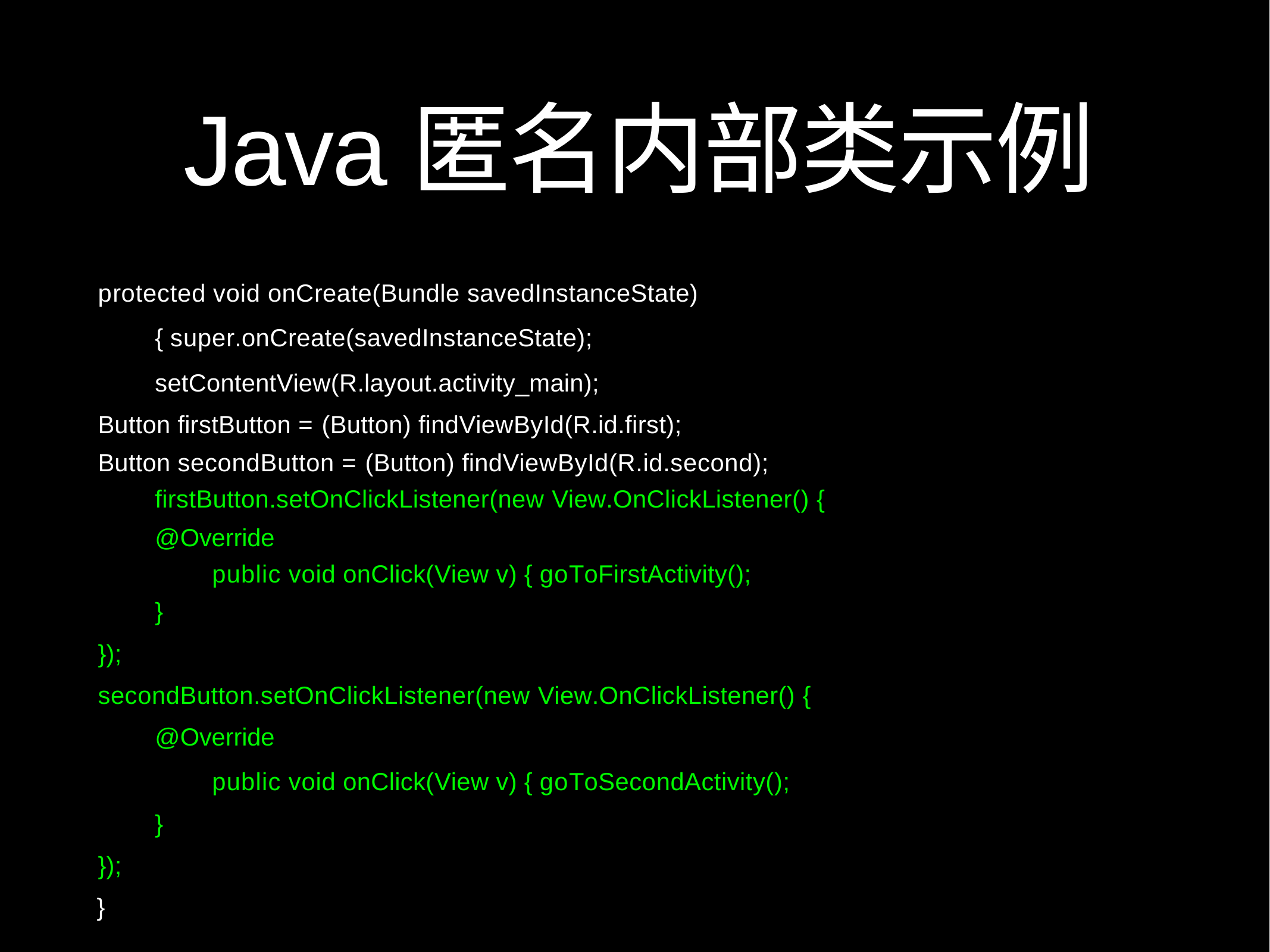

# Java匿名内部类示例
protected void onCreate(Bundle savedInstanceState) { super.onCreate(savedInstanceState); setContentView(R.layout.activity_main);
Button firstButton = (Button) findViewById(R.id.first);
Button secondButton = (Button) findViewById(R.id.second); firstButton.setOnClickListener(new View.OnClickListener() {
@Override
public void onClick(View v) { goToFirstActivity();
}
});
secondButton.setOnClickListener(new View.OnClickListener() {
@Override
public void onClick(View v) { goToSecondActivity();
}
});
}